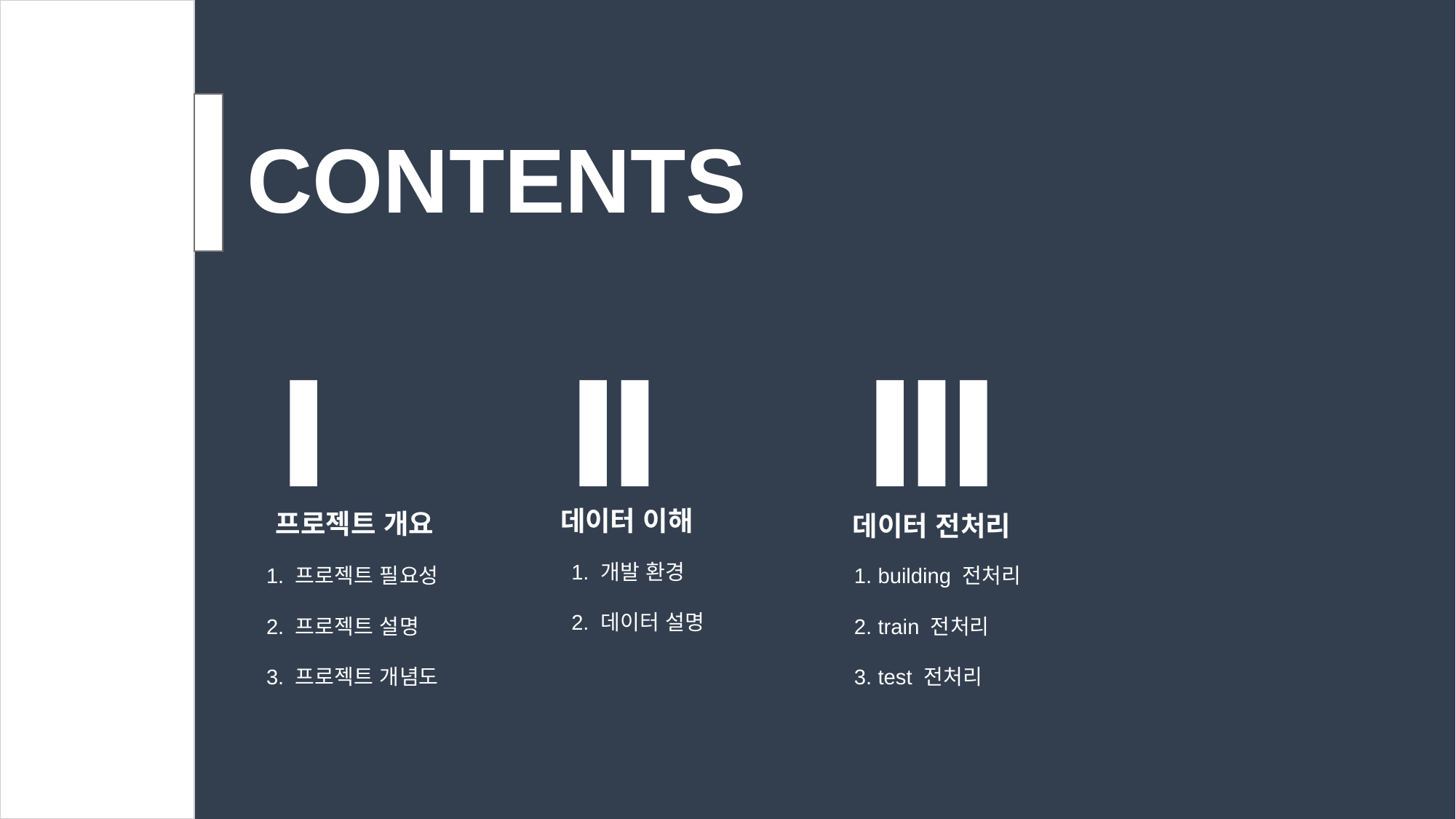

CONTENTS
Ⅰ
Ⅱ
Ⅲ
데이터 이해
프로젝트 개요
데이터 전처리
1. 개발 환경

2. 데이터 설명
1. 프로젝트 필요성

2. 프로젝트 설명

3. 프로젝트 개념도
1. building 전처리

2. train 전처리

3. test 전처리